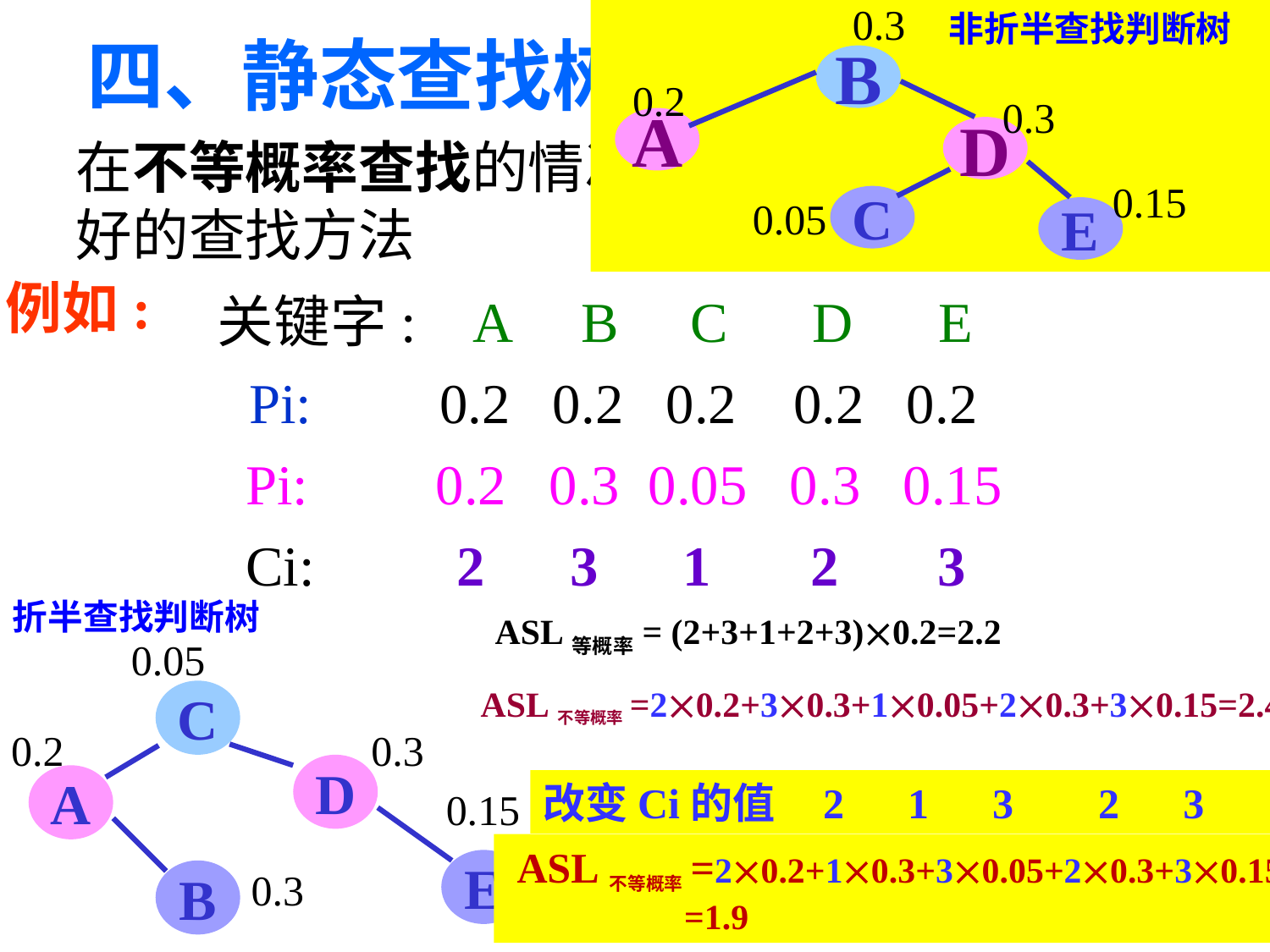

非折半查找判断树
0.3
B
0.2

0.3
A
D

0.15
0.05
C
E

四、静态查找树表
在不等概率查找的情况下，折半查找不是最好的查找方法
例如:
关键字:    A     B     C      D      E
   Pi:         0.2   0.2   0.2    0.2   0.2
  Pi:         0.2   0.3  0.05   0.3   0.15
  Ci:          2      3      1       2       3
折半查找判断树
ASL等概率= (2+3+1+2+3)×0.2=2.2
0.05
0.2
0.3
0.3
0.15
 ASL不等概率=2×0.2+3×0.3+1×0.05+2×0.3+3×0.15=2.4
C

D
A

B
E
改变Ci的值    2      1      3        2      3
 ASL不等概率=2×0.2+1×0.3+3×0.05+2×0.3+3×0.15
                    =1.9